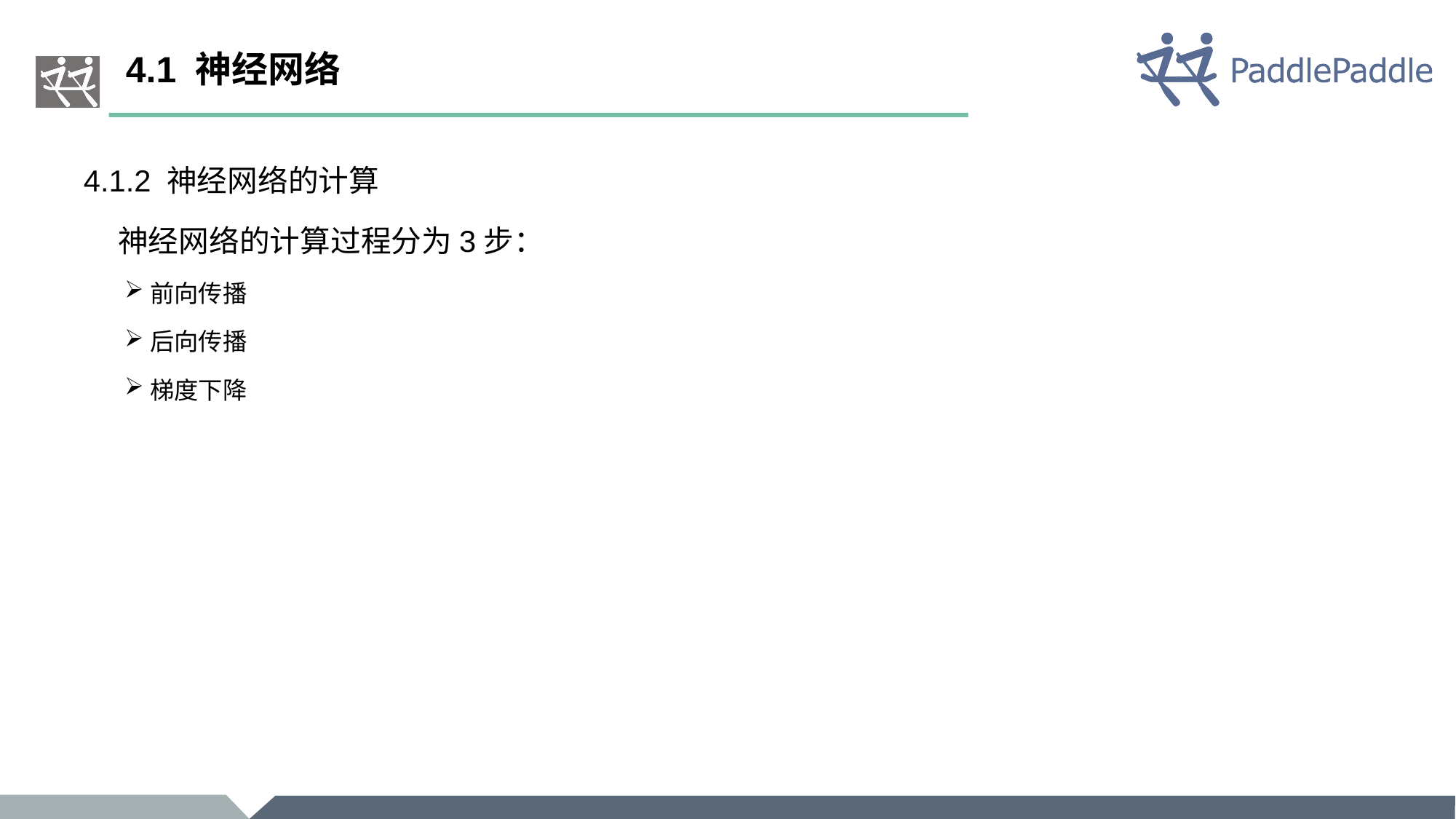

# 4.1 神经网络
4.1.2 神经网络的计算
    神经网络的计算过程分为3步：
前向传播
后向传播
梯度下降